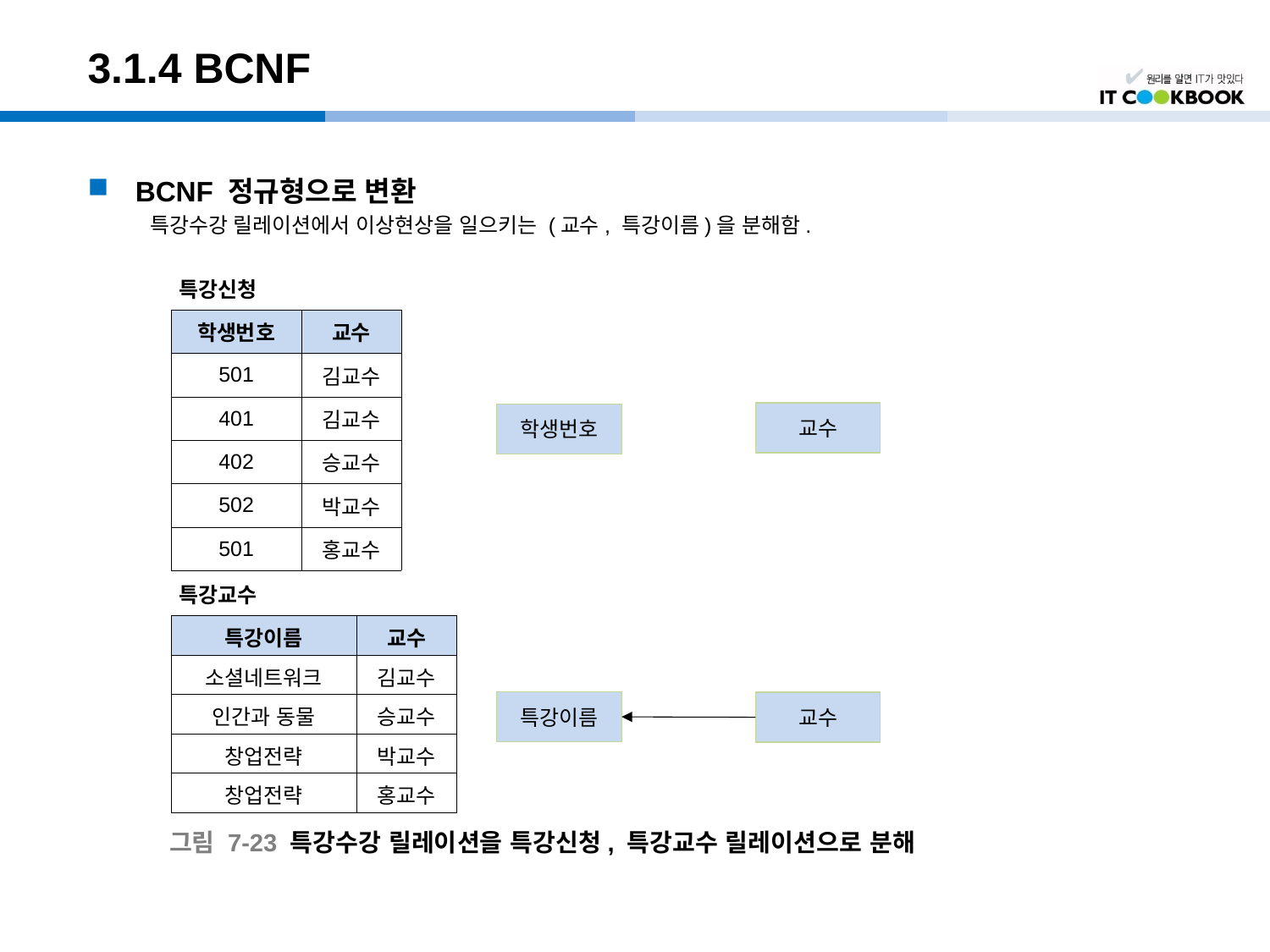

# 3.1.4 BCNF
BCNF 정규형으로 변환
	특강수강 릴레이션에서 이상현상을 일으키는 (교수, 특강이름)을 분해함.

특강신청
| 학생번호 | 교수 |
| --- | --- |
| 501 | 김교수 |
| 401 | 김교수 |
| 402 | 승교수 |
| 502 | 박교수 |
| 501 | 홍교수 |
교수
학생번호
특강교수
| 특강이름 | 교수 |
| --- | --- |
| 소셜네트워크 | 김교수 |
| 인간과 동물 | 승교수 |
| 창업전략 | 박교수 |
| 창업전략 | 홍교수 |
특강이름
교수
그림 7-23 특강수강 릴레이션을 특강신청, 특강교수 릴레이션으로 분해